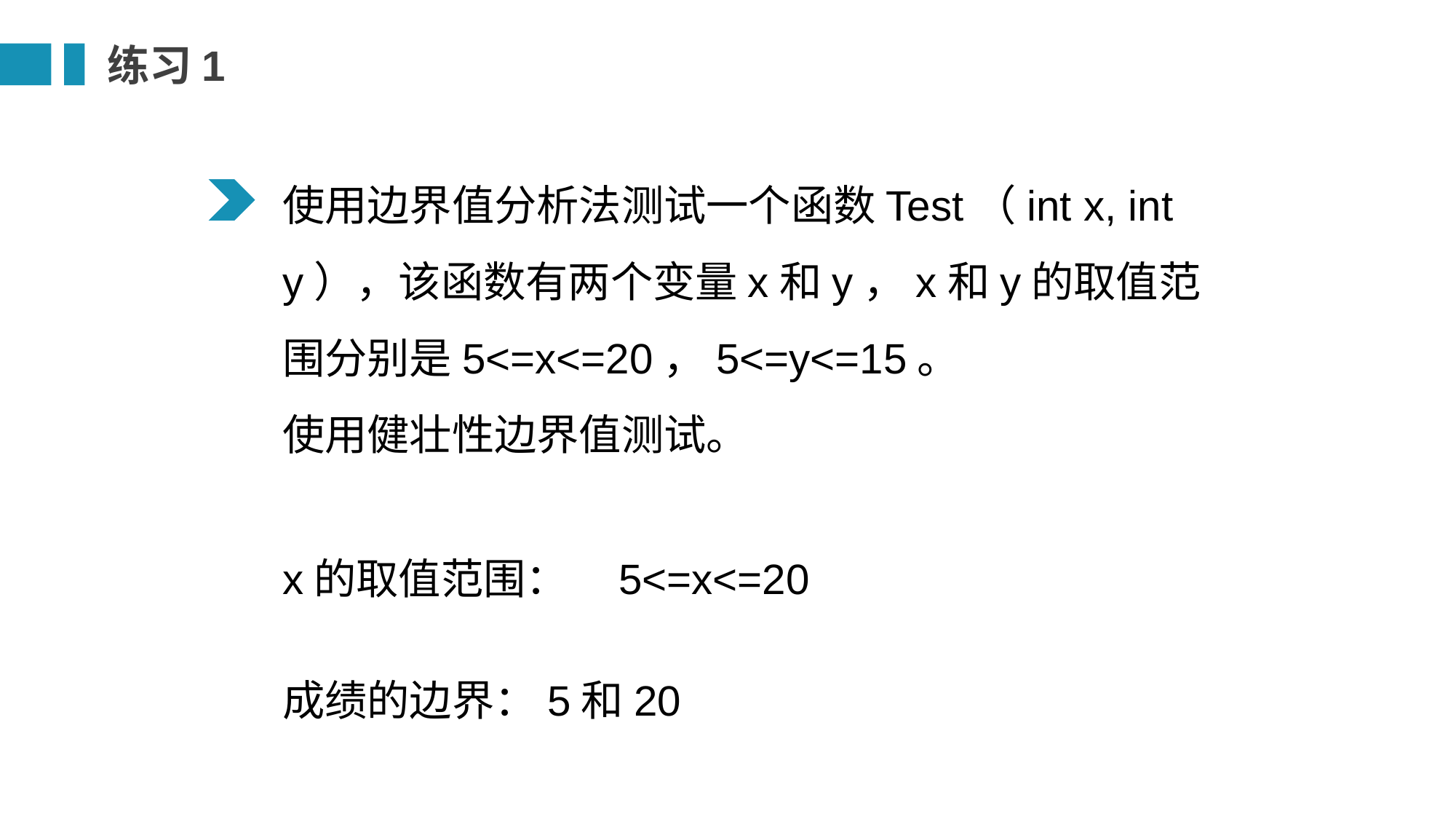

练习1

使用边界值分析法测试一个函数Test（int x, int y），该函数有两个变量x和y，x和y的取值范围分别是5<=x<=20，5<=y<=15。
使用健壮性边界值测试。

x的取值范围：
5<=x<=20
成绩的边界：
5和20
137